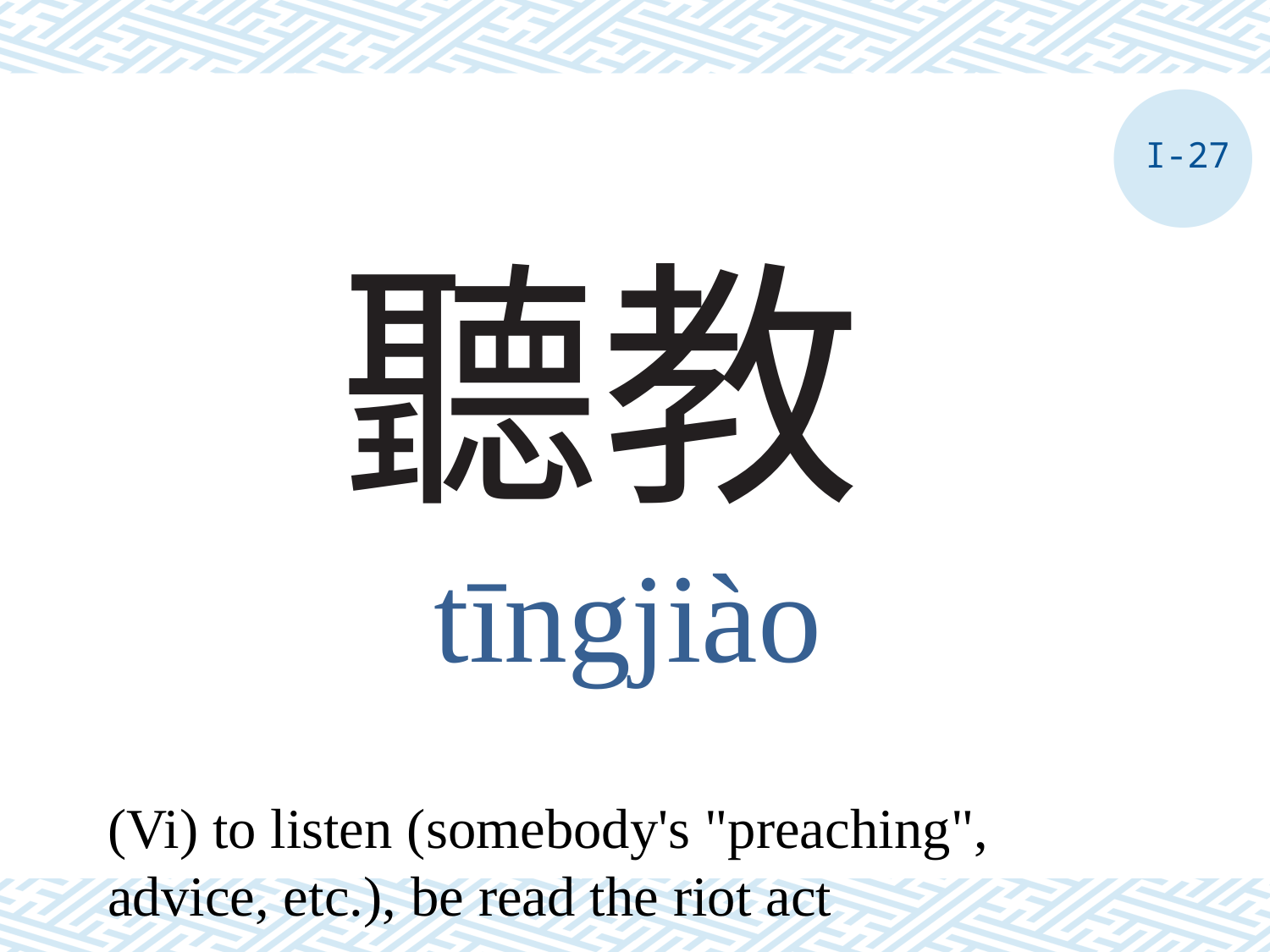

I-27

# 聽教
tīngjiào
(Vi) to listen (somebody's "preaching", advice, etc.), be read the riot act